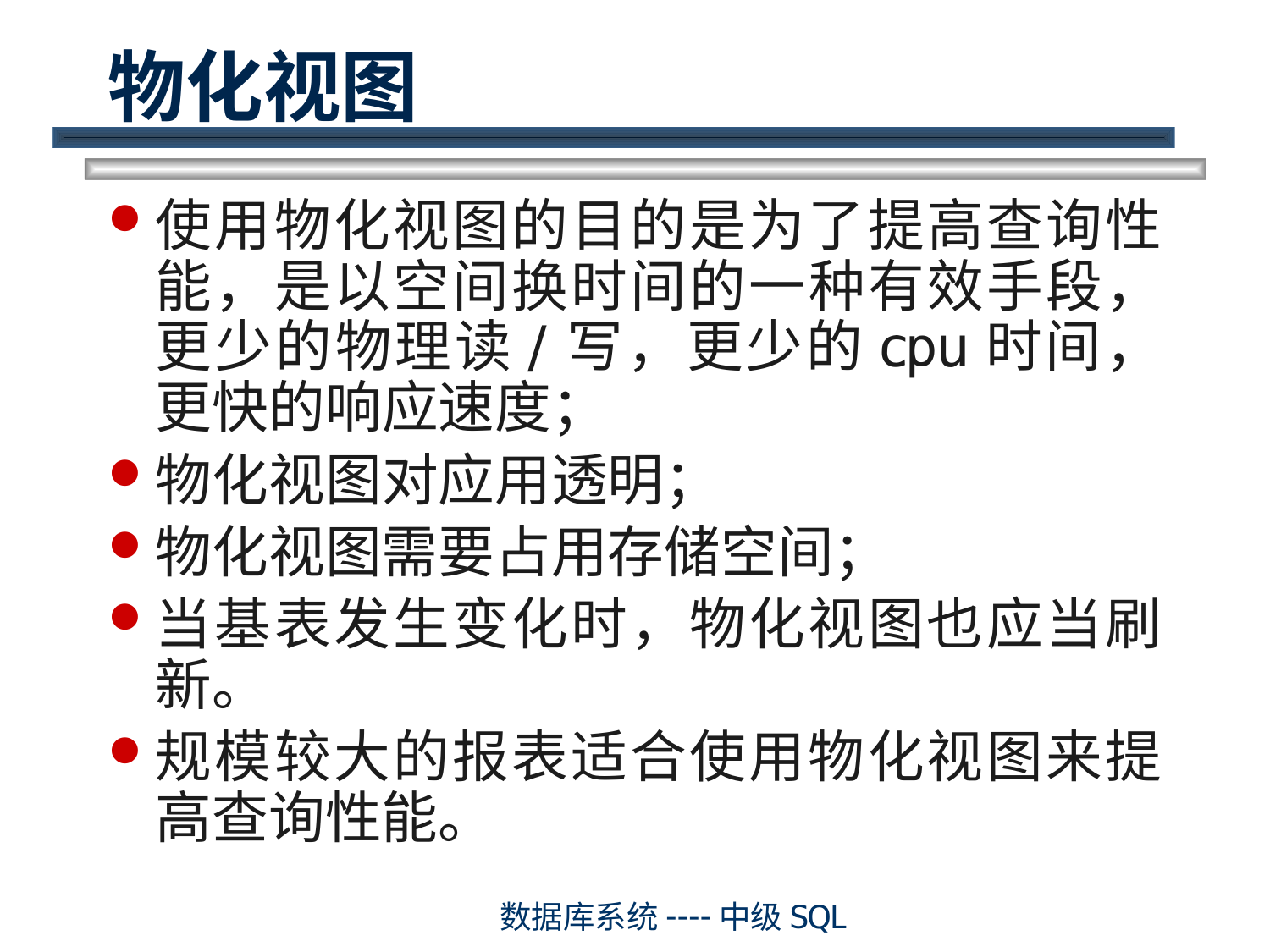

# 物化视图
使用物化视图的目的是为了提高查询性能，是以空间换时间的一种有效手段，更少的物理读/写，更少的cpu时间，更快的响应速度；
物化视图对应用透明；
物化视图需要占用存储空间；
当基表发生变化时，物化视图也应当刷新。
规模较大的报表适合使用物化视图来提高查询性能。
数据库系统----中级SQL